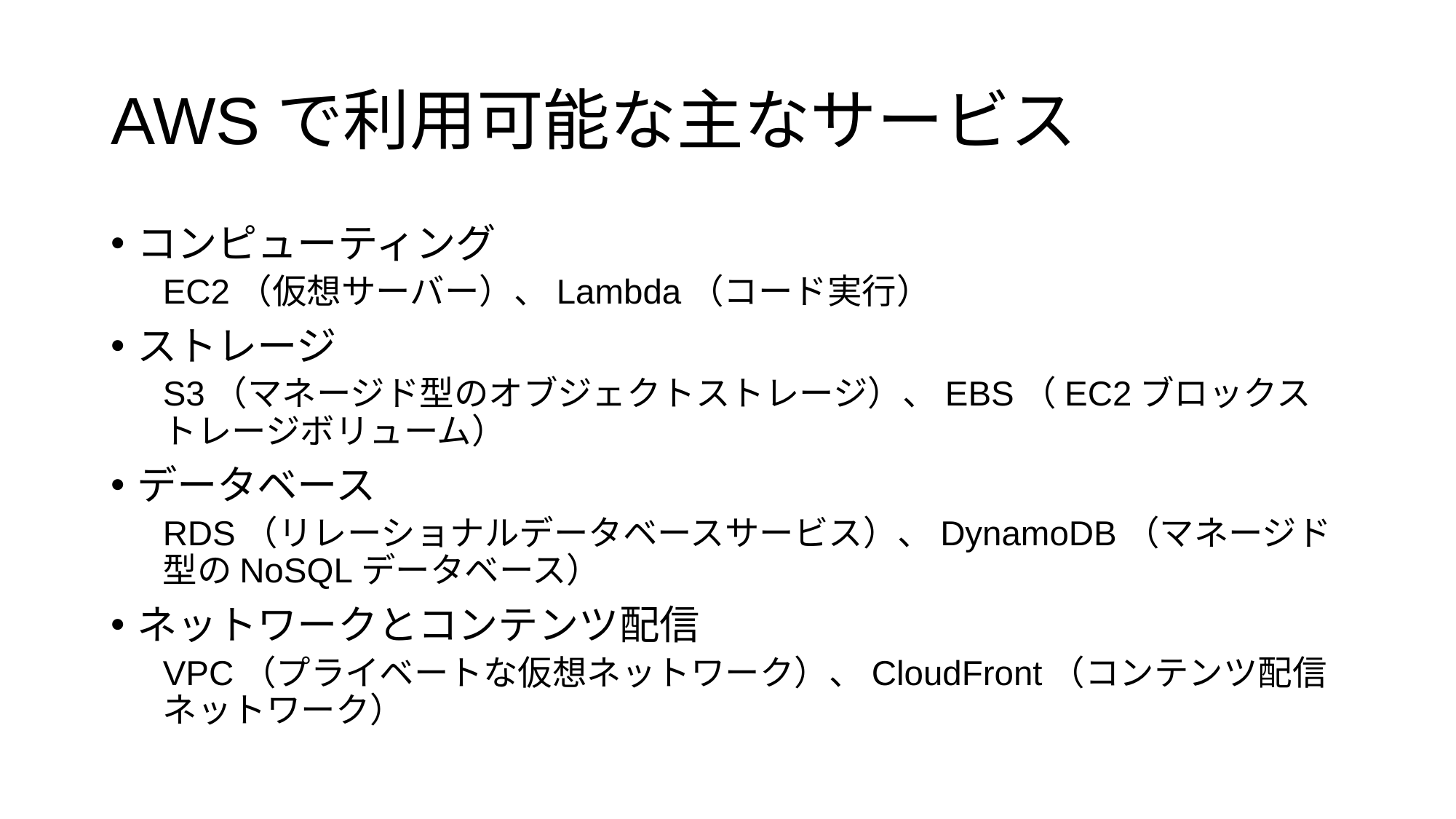

# AWSで利用可能な主なサービス
コンピューティング
EC2（仮想サーバー）、Lambda（コード実行）
ストレージ
S3（マネージド型のオブジェクトストレージ）、EBS（EC2ブロックストレージボリューム）
データベース
RDS（リレーショナルデータベースサービス）、DynamoDB（マネージド型のNoSQLデータベース）
ネットワークとコンテンツ配信
VPC（プライベートな仮想ネットワーク）、CloudFront（コンテンツ配信ネットワーク）